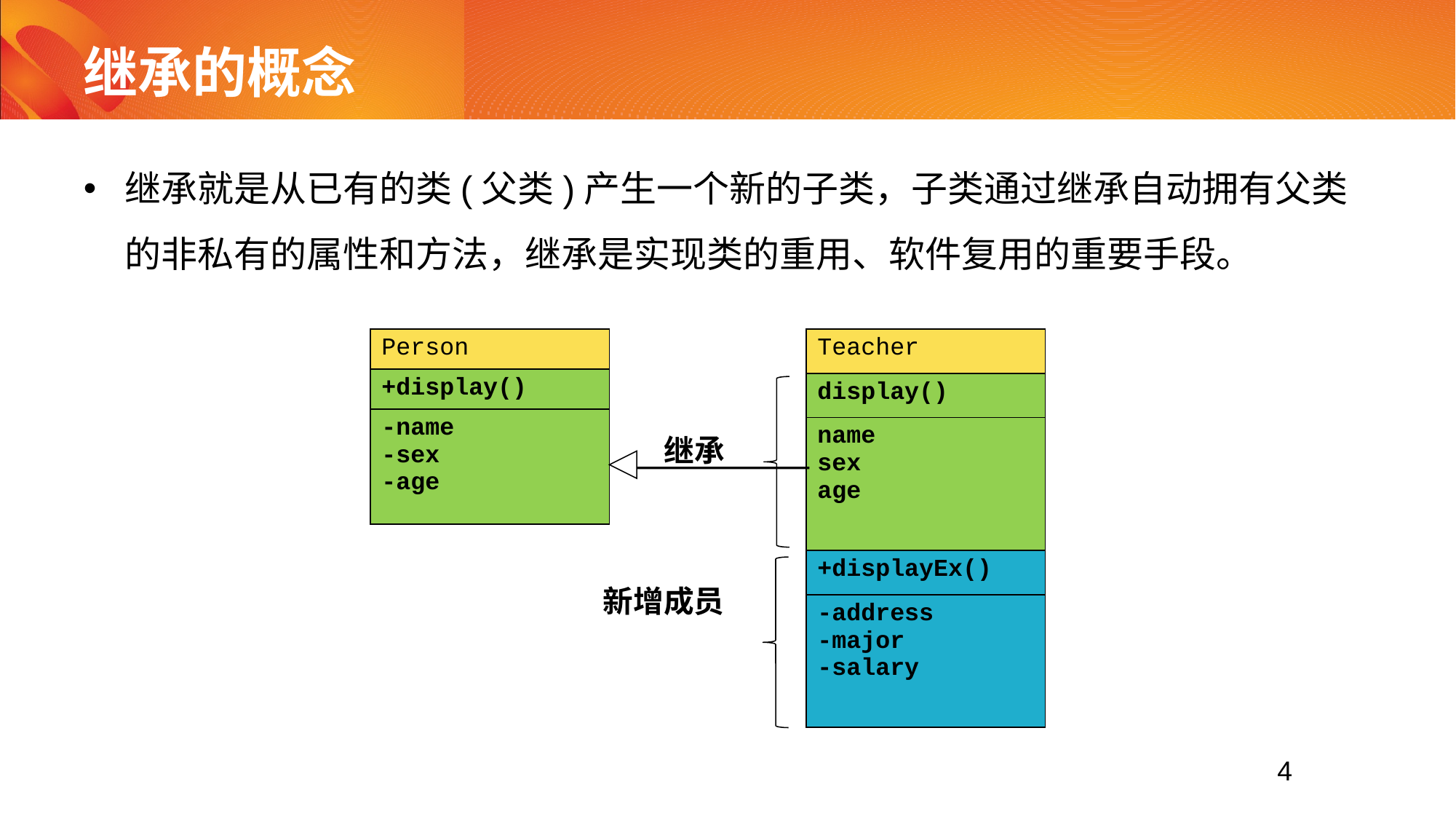

# 继承的概念
继承就是从已有的类(父类)产生一个新的子类，子类通过继承自动拥有父类的非私有的属性和方法，继承是实现类的重用、软件复用的重要手段。
| Person |
| --- |
| +display() |
| -name -sex -age |
| Teacher |
| --- |
| display() |
| name sex age |
| +displayEx() |
| -address -major -salary |

继承

新增成员